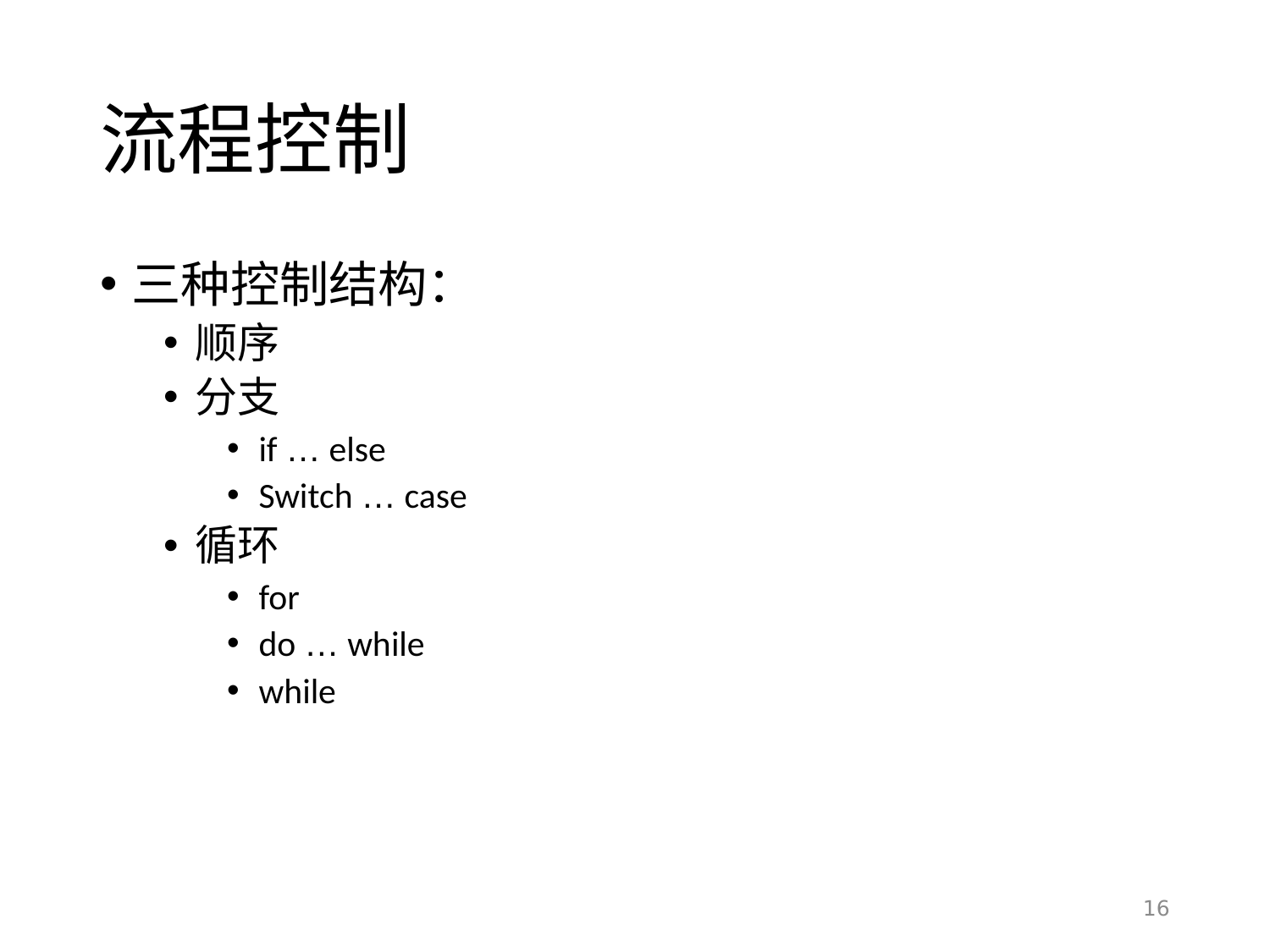

# 流程控制
三种控制结构：
顺序
分支
if … else
Switch … case
循环
for
do … while
while

16